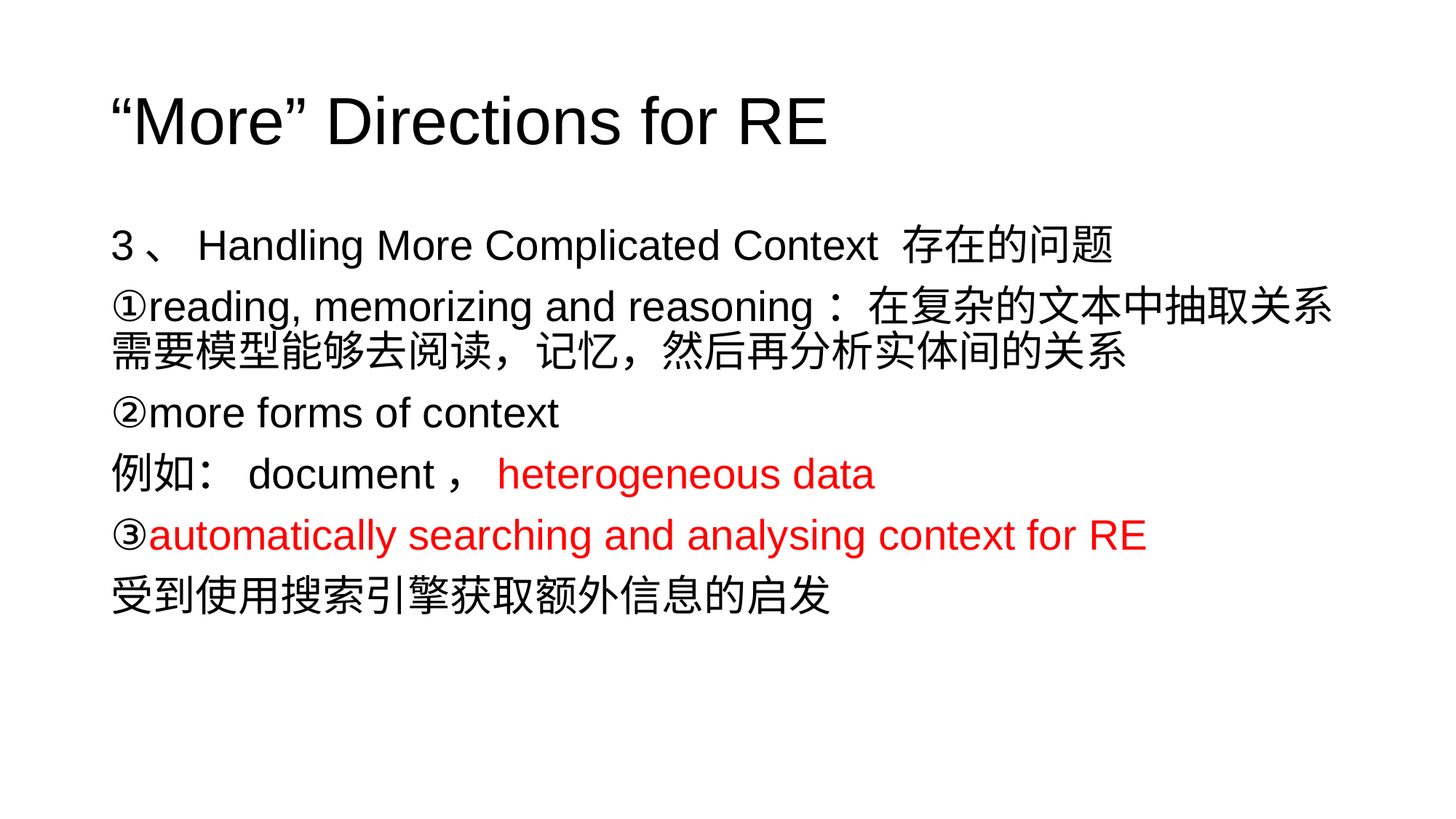

# “More” Directions for RE
3、Handling More Complicated Context 存在的问题
①reading, memorizing and reasoning：在复杂的文本中抽取关系需要模型能够去阅读，记忆，然后再分析实体间的关系
②more forms of context
例如：document，heterogeneous data
③automatically searching and analysing context for RE
受到使用搜索引擎获取额外信息的启发